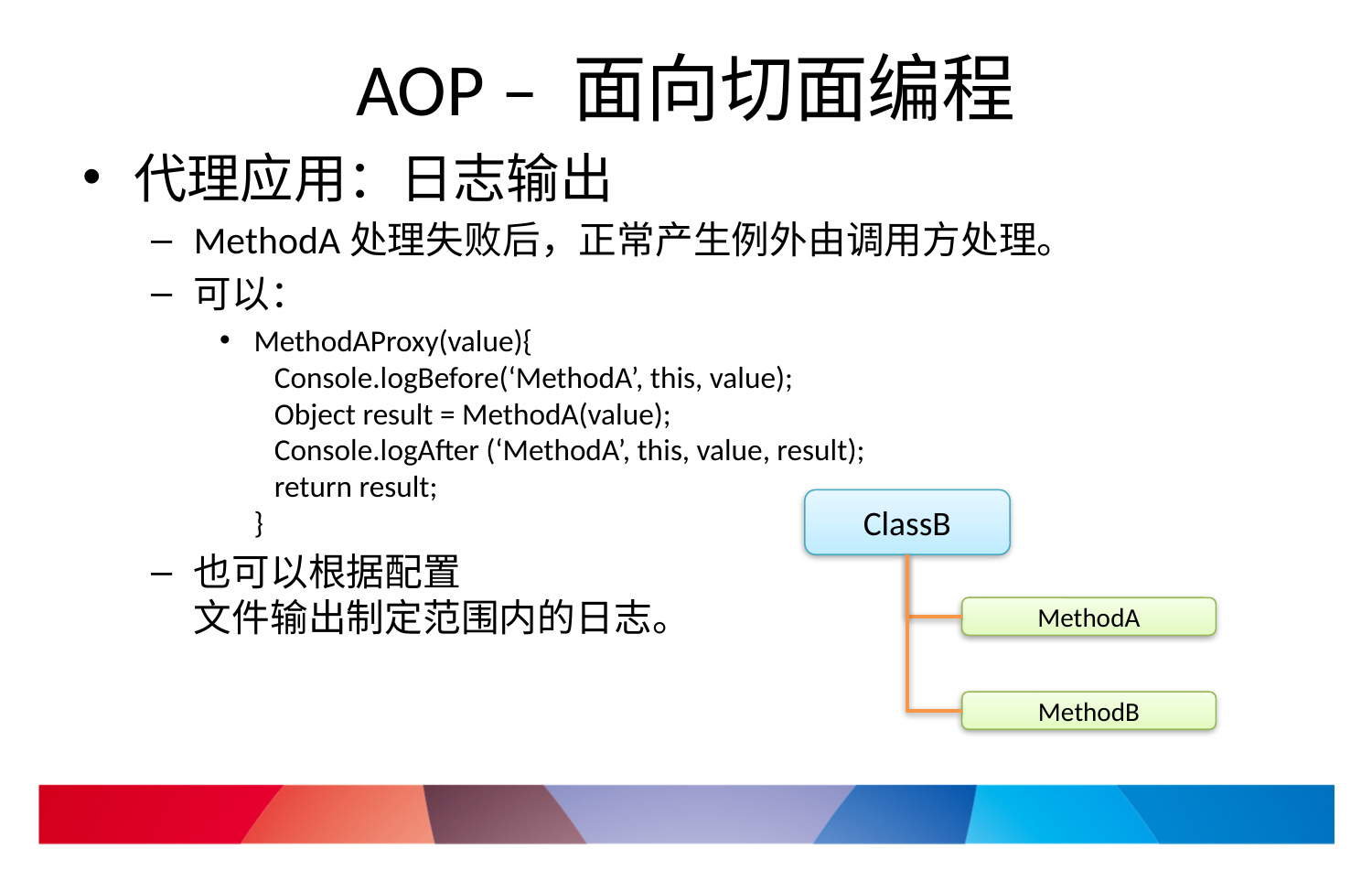

# AOP – 面向切面编程
代理应用：日志输出
MethodA处理失败后，正常产生例外由调用方处理。
可以：
MethodAProxy(value){
   Console.logBefore(‘MethodA’, this, value);
   Object result = MethodA(value);
   Console.logAfter (‘MethodA’, this, value, result);
   return result;
}
也可以根据配置
文件输出制定范围内的日志。
ClassB
MethodA
MethodB